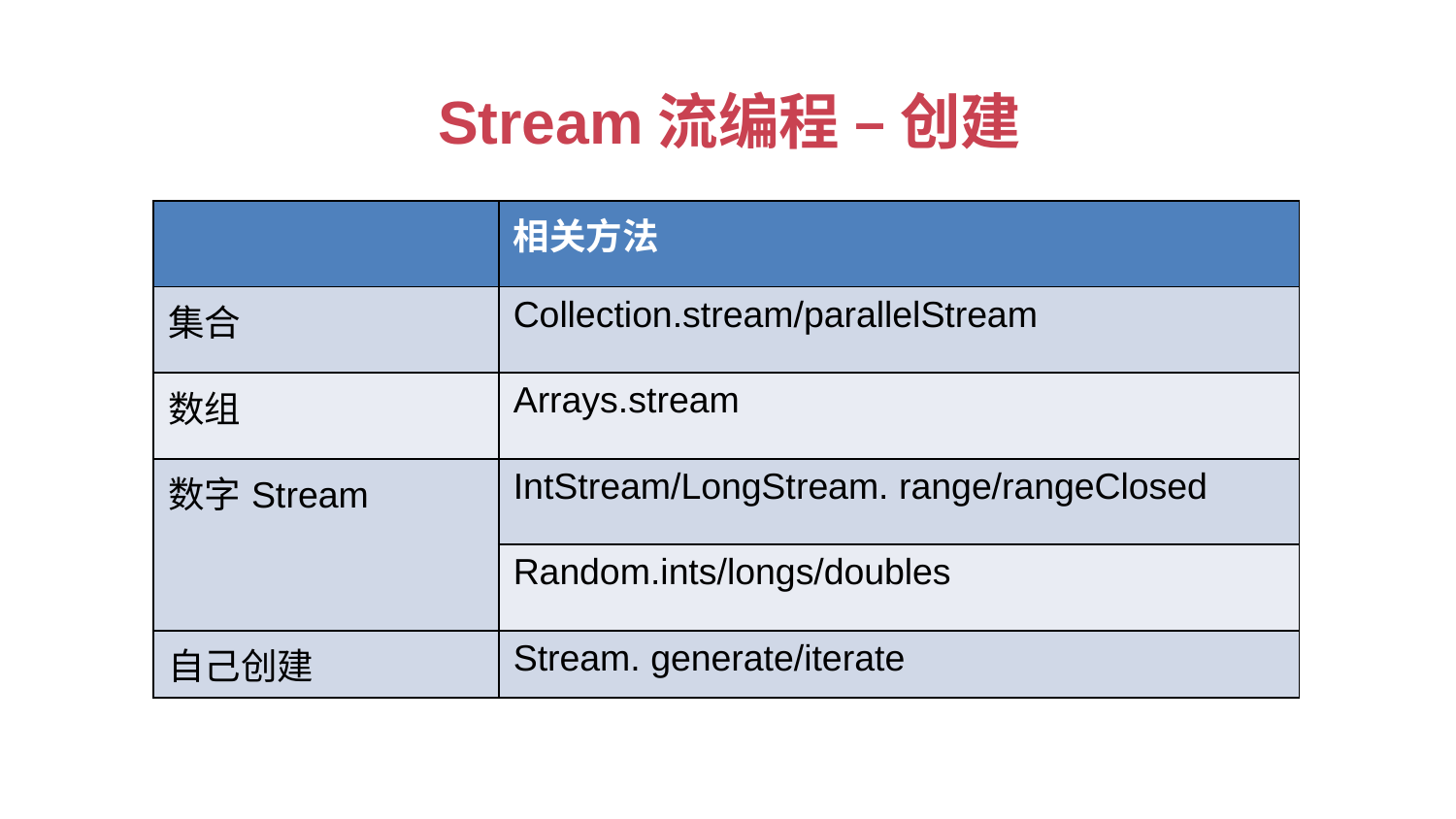

Stream流编程 – 创建
|  | 相关方法 |
| --- | --- |
| 集合 | Collection.stream/parallelStream |
| 数组 | Arrays.stream |
| 数字Stream | IntStream/LongStream. range/rangeClosed |
|  | Random.ints/longs/doubles |
| 自己创建 | Stream. generate/iterate |